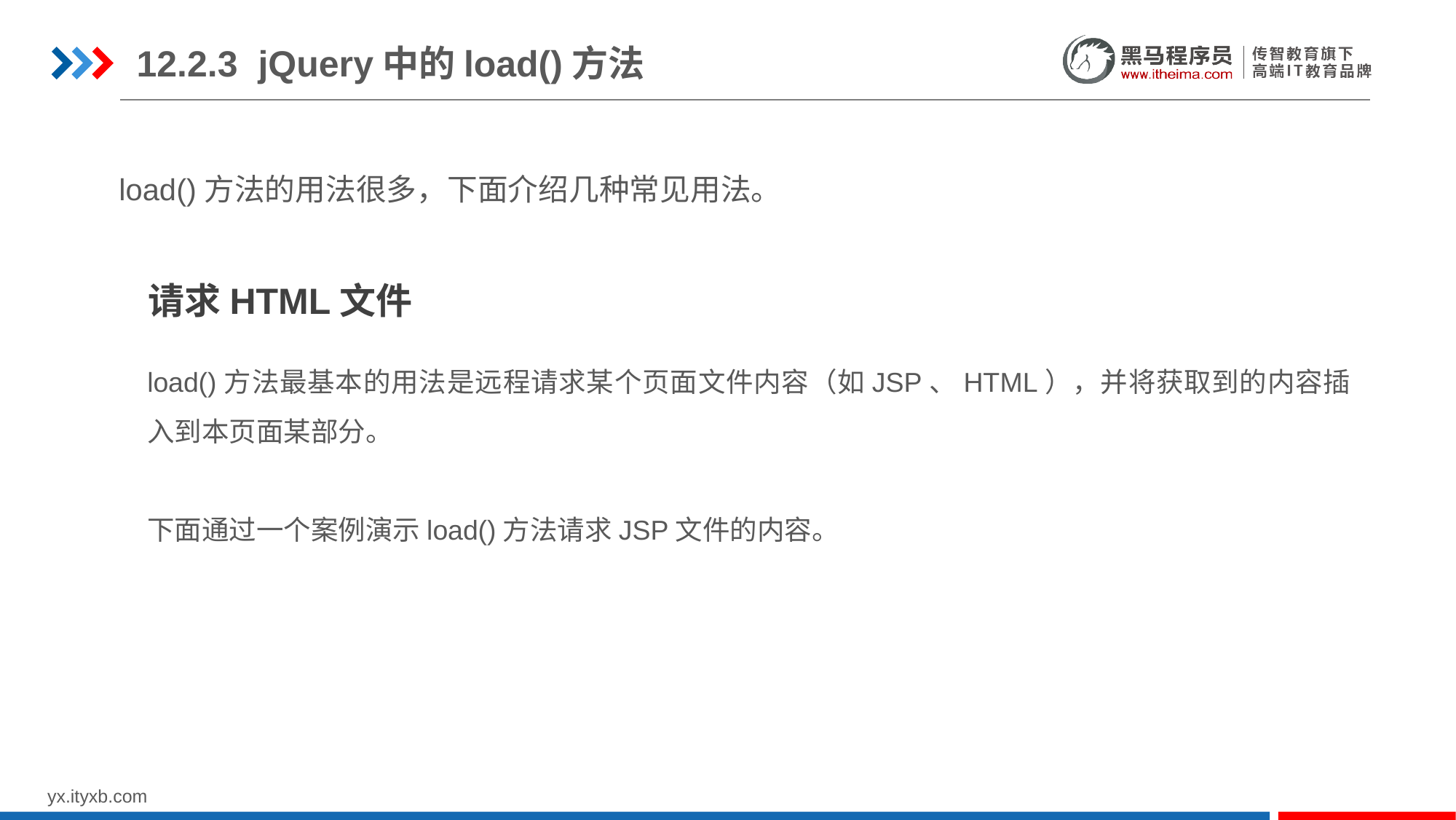

12.2.3  jQuery中的load()方法
load()方法的用法很多，下面介绍几种常见用法。
请求HTML文件
load()方法最基本的用法是远程请求某个页面文件内容（如JSP、HTML），并将获取到的内容插入到本页面某部分。

下面通过一个案例演示load()方法请求JSP文件的内容。